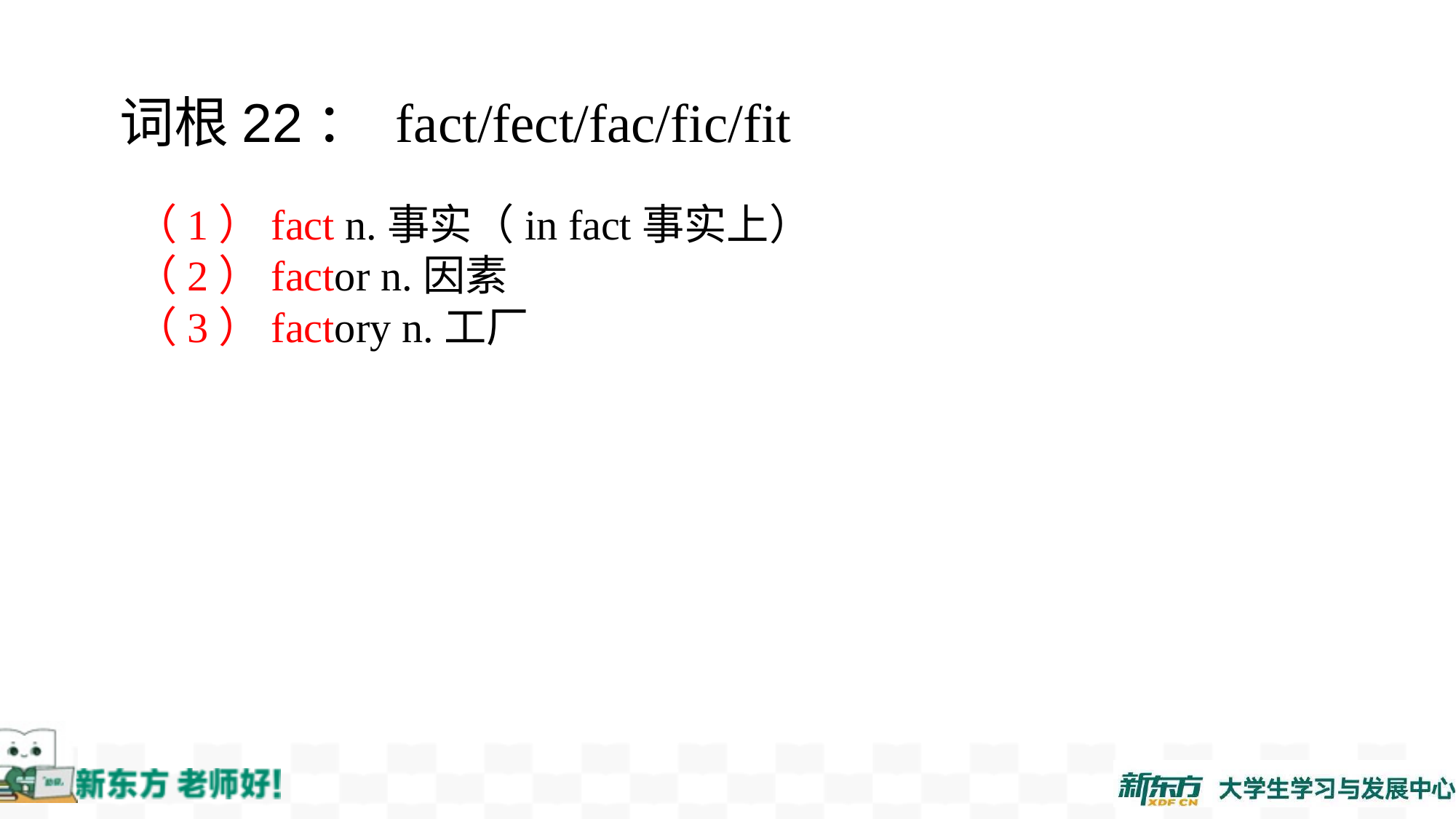

词根22： fact/fect/fac/fic/fit
（1）fact n.事实（in fact事实上）
（2）factor n.因素
（3）factory n.工厂